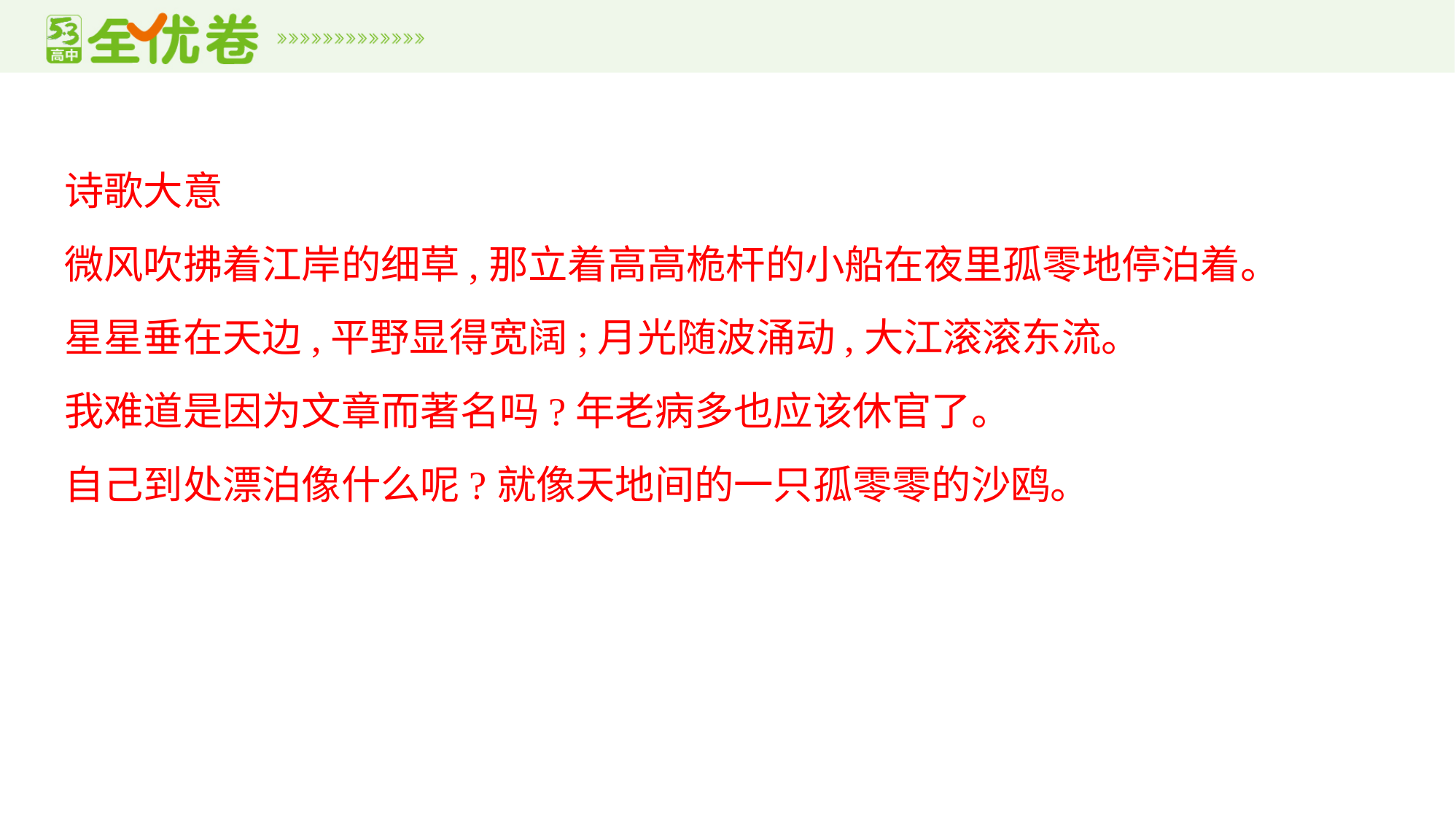

诗歌大意
微风吹拂着江岸的细草,那立着高高桅杆的小船在夜里孤零地停泊着。
星星垂在天边,平野显得宽阔;月光随波涌动,大江滚滚东流。
我难道是因为文章而著名吗?年老病多也应该休官了。
自己到处漂泊像什么呢?就像天地间的一只孤零零的沙鸥。